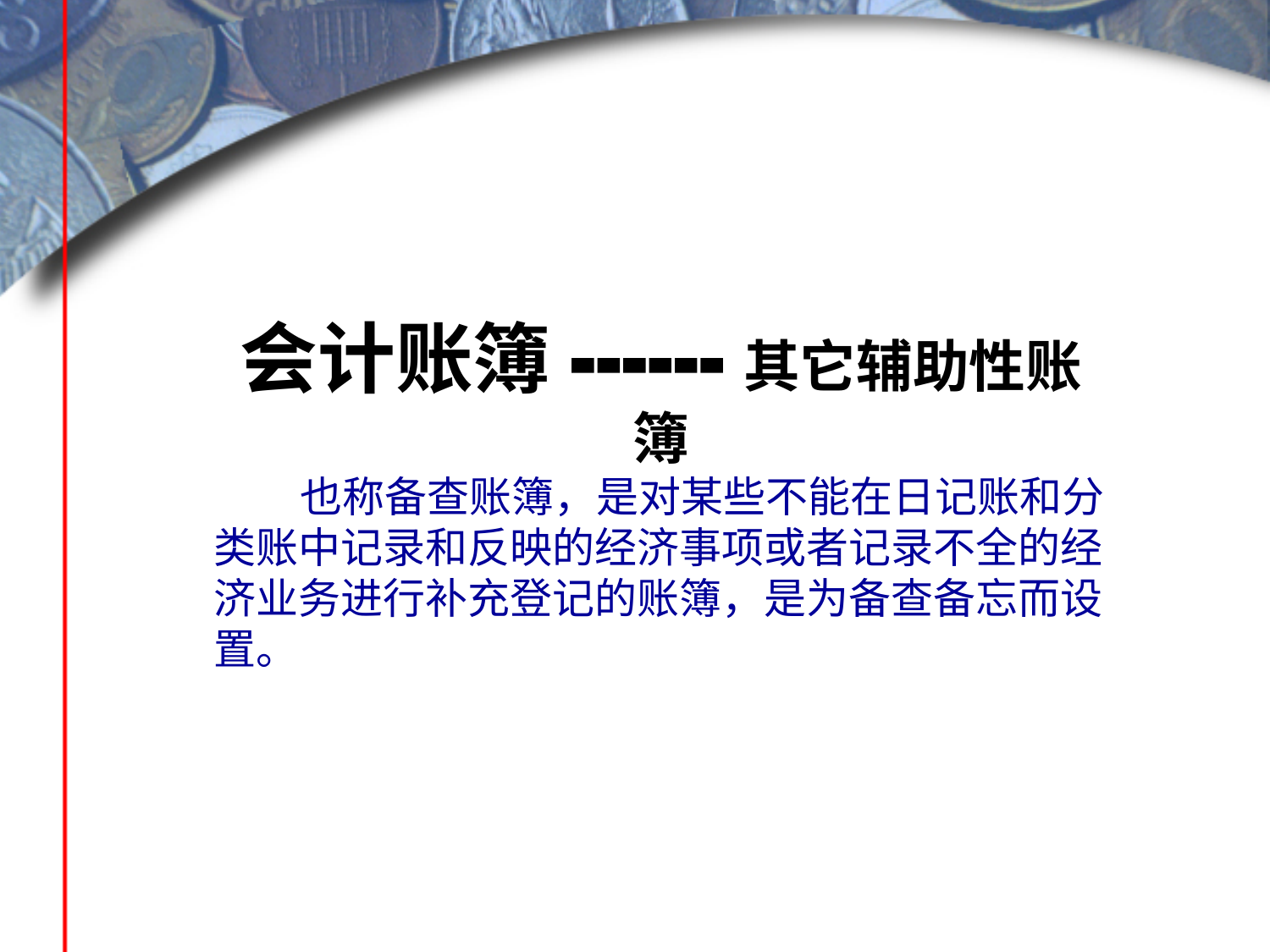

会计账簿------其它辅助性账簿
        也称备查账簿，是对某些不能在日记账和分类账中记录和反映的经济事项或者记录不全的经济业务进行补充登记的账簿，是为备查备忘而设置。